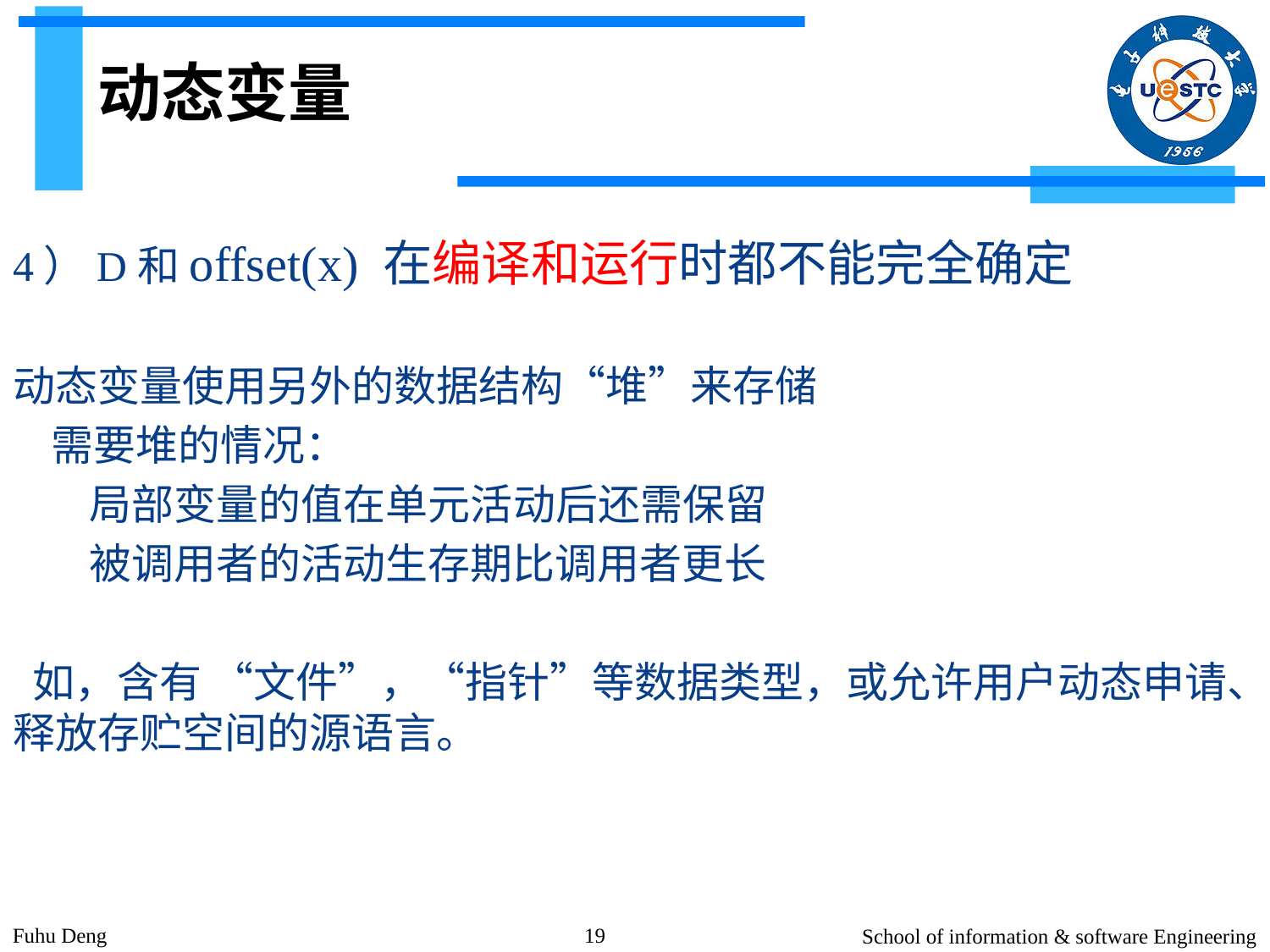

# 动态变量
4）D和offset(x) 在编译和运行时都不能完全确定

动态变量使用另外的数据结构“堆”来存储
   需要堆的情况：
       局部变量的值在单元活动后还需保留
       被调用者的活动生存期比调用者更长

 如，含有 “文件”，“指针”等数据类型，或允许用户动态申请、释放存贮空间的源语言。

Fuhu Deng
19
School of information & software Engineering